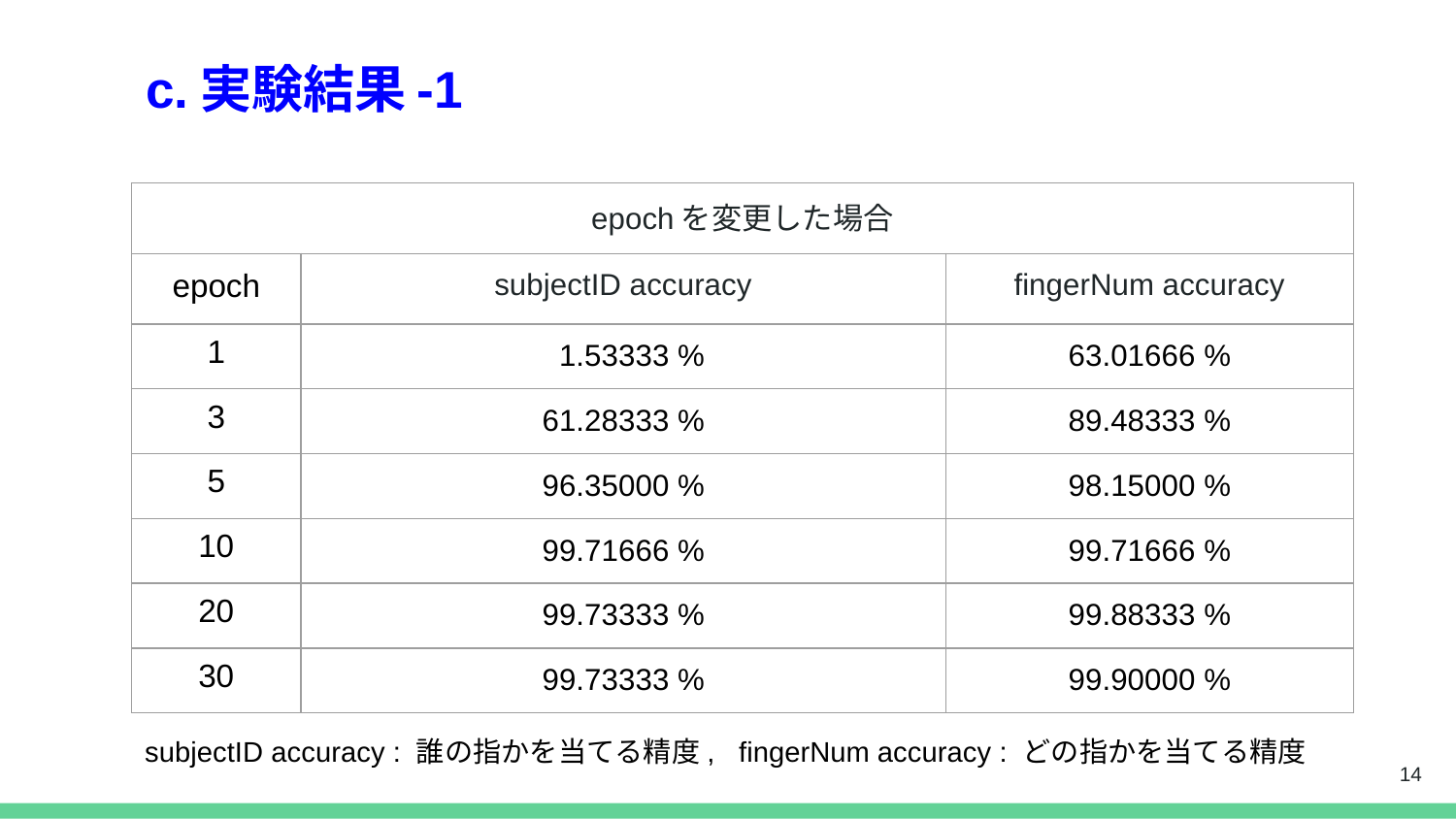

# c.実験結果-1
| epochを変更した場合 |  |  |
| --- | --- | --- |
| epoch | subjectID accuracy | fingerNum accuracy |
| 1 | 1.53333 % | 63.01666 % |
| 3 | 61.28333 % | 89.48333 % |
| 5 | 96.35000 % | 98.15000 % |
| 10 | 99.71666 % | 99.71666 % |
| 20 | 99.73333 % | 99.88333 % |
| 30 | 99.73333 % | 99.90000 % |
subjectID accuracy : 誰の指かを当てる精度,   fingerNum accuracy : どの指かを当てる精度
14